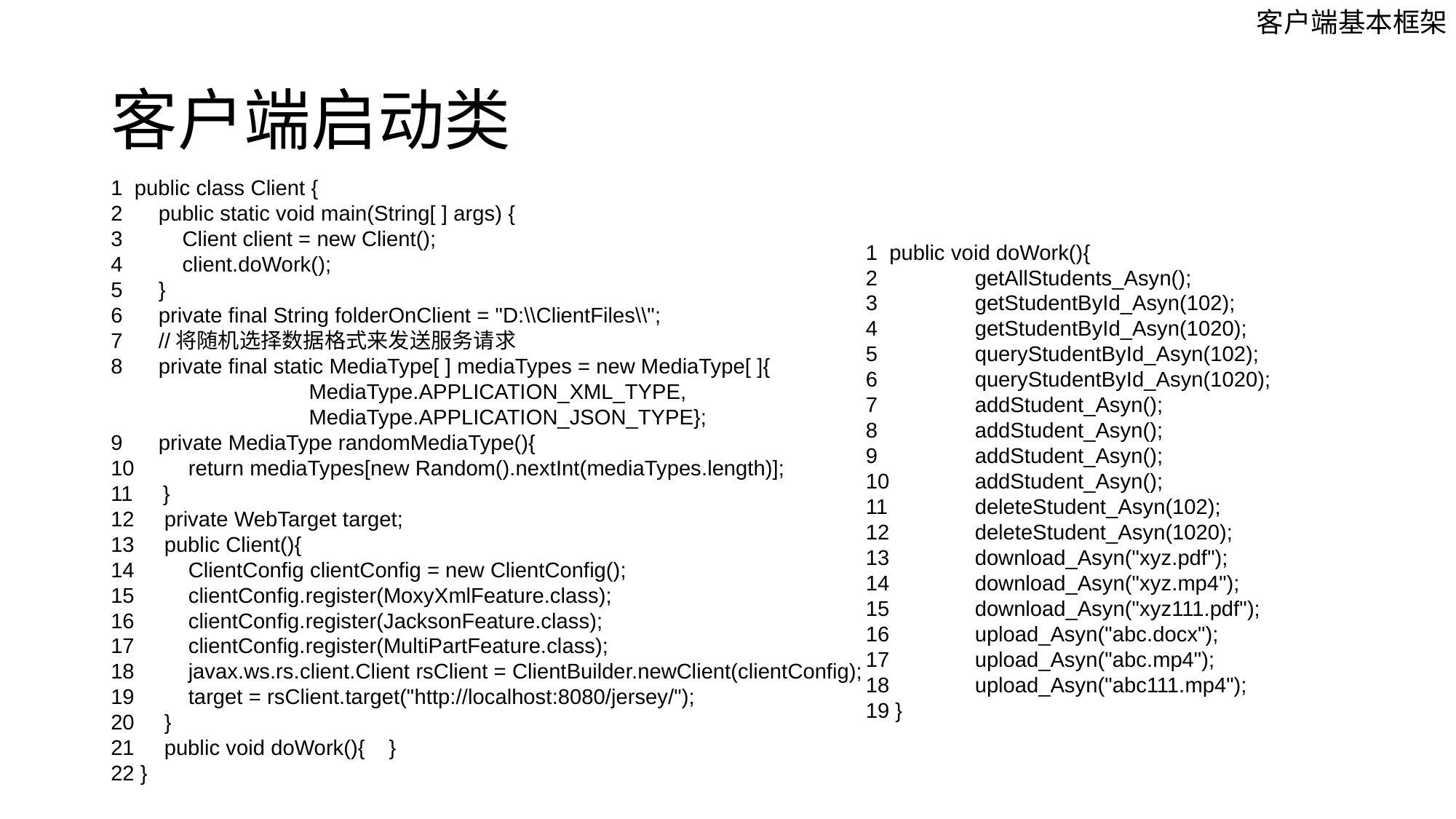

客户端基本框架
# 客户端启动类
1  public class Client {
2      public static void main(String[ ] args) {
3          Client client = new Client();
4          client.doWork();
5      }
6      private final String folderOnClient = "D:\\ClientFiles\\";
7      //将随机选择数据格式来发送服务请求
8      private final static MediaType[ ] mediaTypes = new MediaType[ ]{
                                 MediaType.APPLICATION_XML_TYPE,
                                 MediaType.APPLICATION_JSON_TYPE};
9      private MediaType randomMediaType(){
10         return mediaTypes[new Random().nextInt(mediaTypes.length)];
11     }
12     private WebTarget target;
13     public Client(){
14         ClientConfig clientConfig = new ClientConfig();
15         clientConfig.register(MoxyXmlFeature.class);
16         clientConfig.register(JacksonFeature.class);
17         clientConfig.register(MultiPartFeature.class);
18         javax.ws.rs.client.Client rsClient = ClientBuilder.newClient(clientConfig);
19         target = rsClient.target("http://localhost:8080/jersey/");
20     }
21     public void doWork(){    }
22 }
1  public void doWork(){
2  	getAllStudents_Asyn();
3  	getStudentById_Asyn(102);
4  	getStudentById_Asyn(1020);
5  	queryStudentById_Asyn(102);
6  	queryStudentById_Asyn(1020);
7  	addStudent_Asyn();
8  	addStudent_Asyn();
9  	addStudent_Asyn();
10 	addStudent_Asyn();
11 	deleteStudent_Asyn(102);
12 	deleteStudent_Asyn(1020);
13 	download_Asyn("xyz.pdf");
14 	download_Asyn("xyz.mp4");
15 	download_Asyn("xyz111.pdf");
16 	upload_Asyn("abc.docx");
17 	upload_Asyn("abc.mp4");
18 	upload_Asyn("abc111.mp4");
19 }